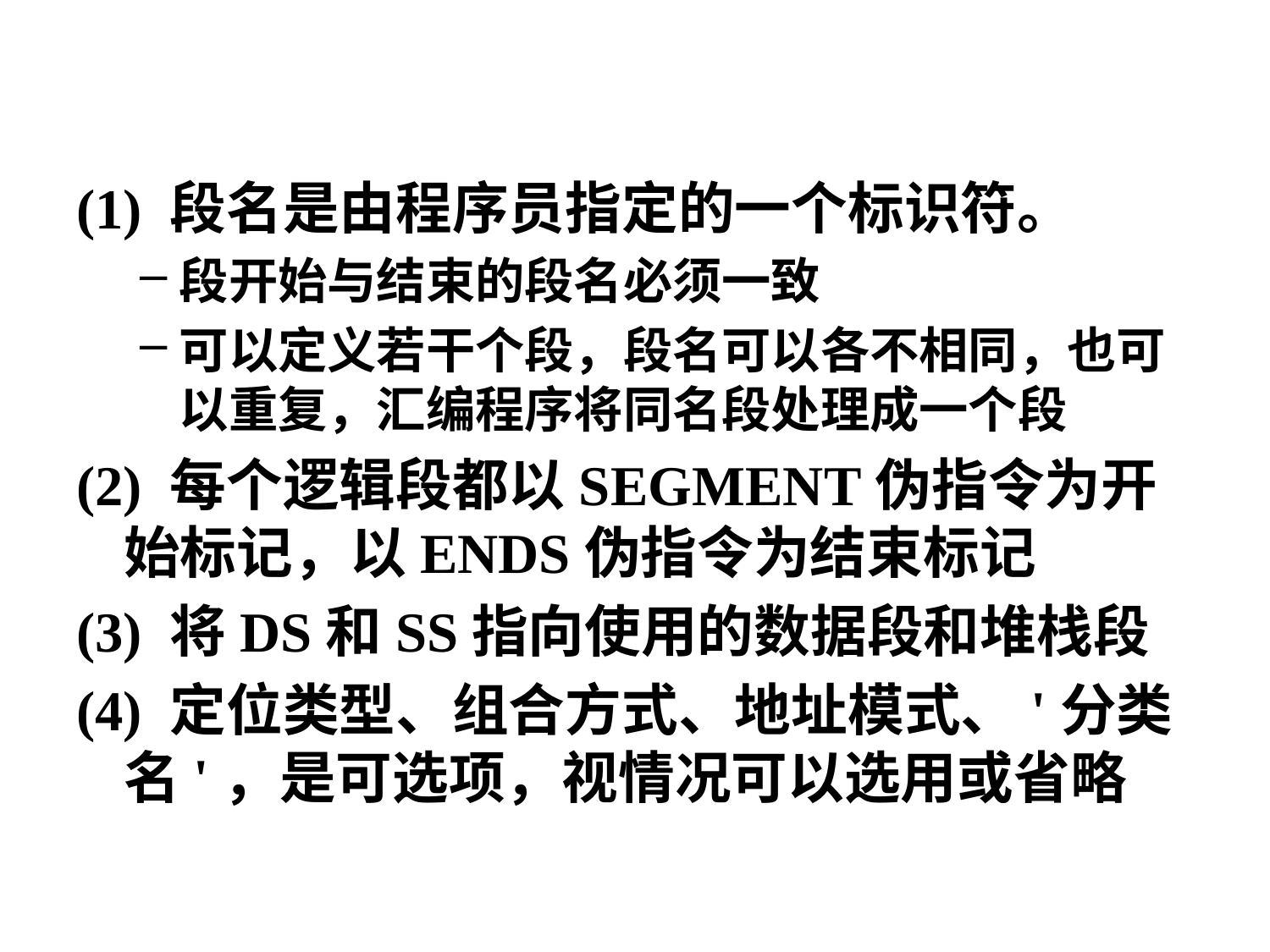

#
(1) 段名是由程序员指定的一个标识符。
段开始与结束的段名必须一致
可以定义若干个段，段名可以各不相同，也可以重复，汇编程序将同名段处理成一个段
(2) 每个逻辑段都以SEGMENT伪指令为开始标记，以ENDS伪指令为结束标记
(3) 将DS和SS指向使用的数据段和堆栈段
(4) 定位类型、组合方式、地址模式、'分类名'，是可选项，视情况可以选用或省略